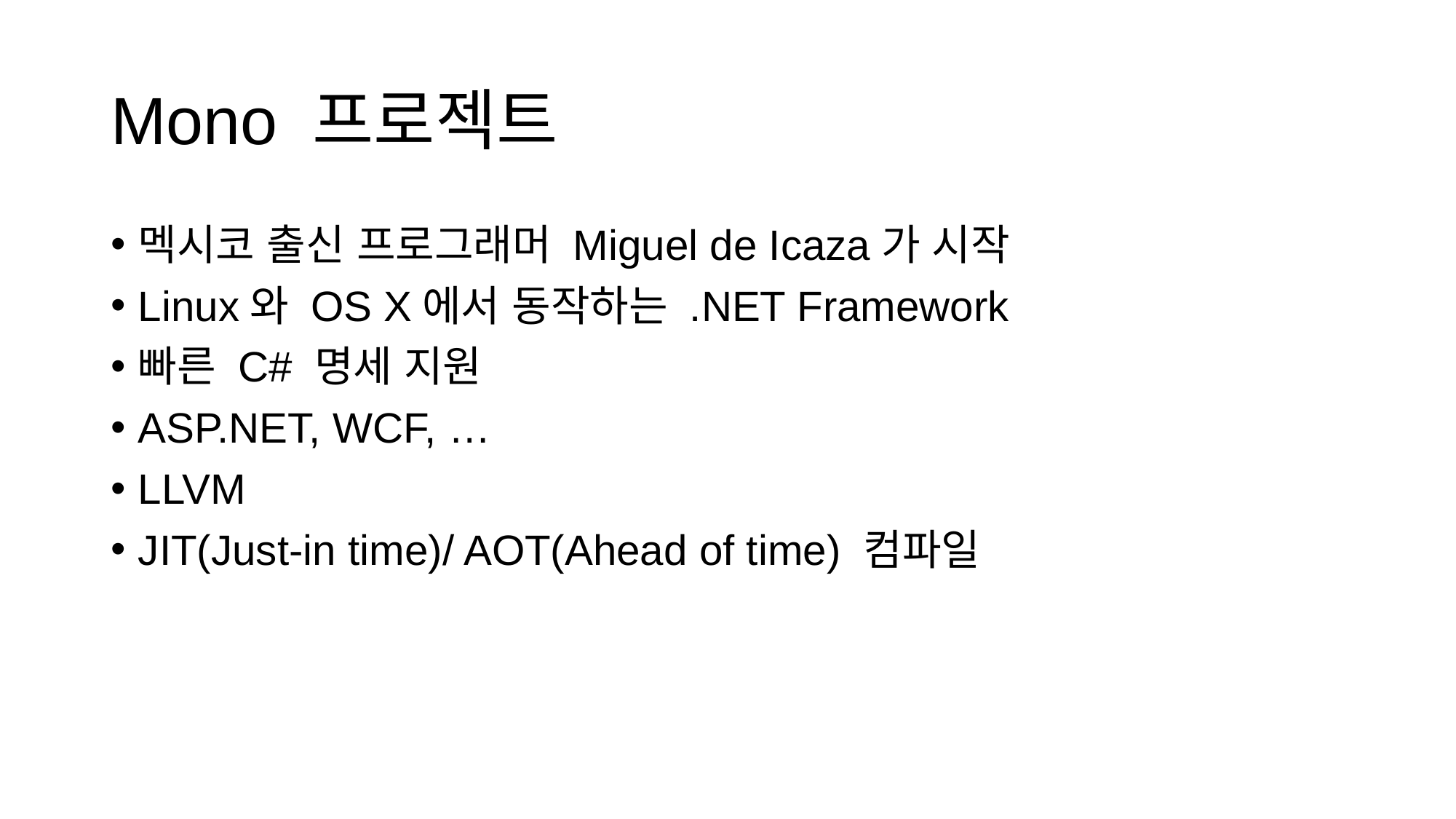

# Mono 프로젝트
멕시코 출신 프로그래머 Miguel de Icaza가 시작
Linux와 OS X에서 동작하는 .NET Framework
빠른 C# 명세 지원
ASP.NET, WCF, …
LLVM
JIT(Just-in time)/ AOT(Ahead of time) 컴파일